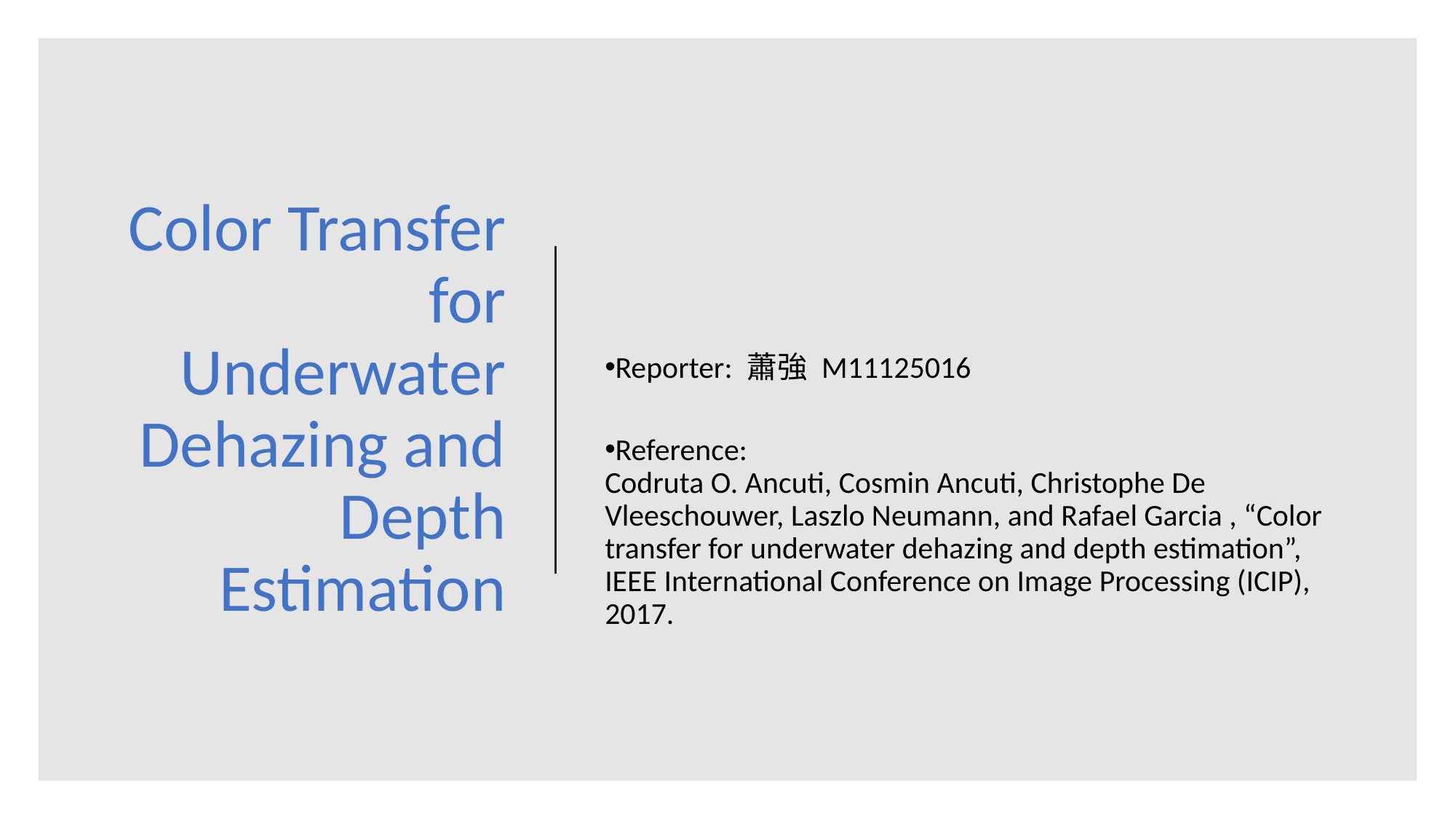

# Color Transfer for Underwater Dehazing and Depth Estimation

Reporter: 蕭強 M11125016
Reference:
Codruta O. Ancuti, Cosmin Ancuti, Christophe De Vleeschouwer, Laszlo Neumann, and Rafael Garcia , “Color transfer for underwater dehazing and depth estimation”, IEEE International Conference on Image Processing (ICIP), 2017.